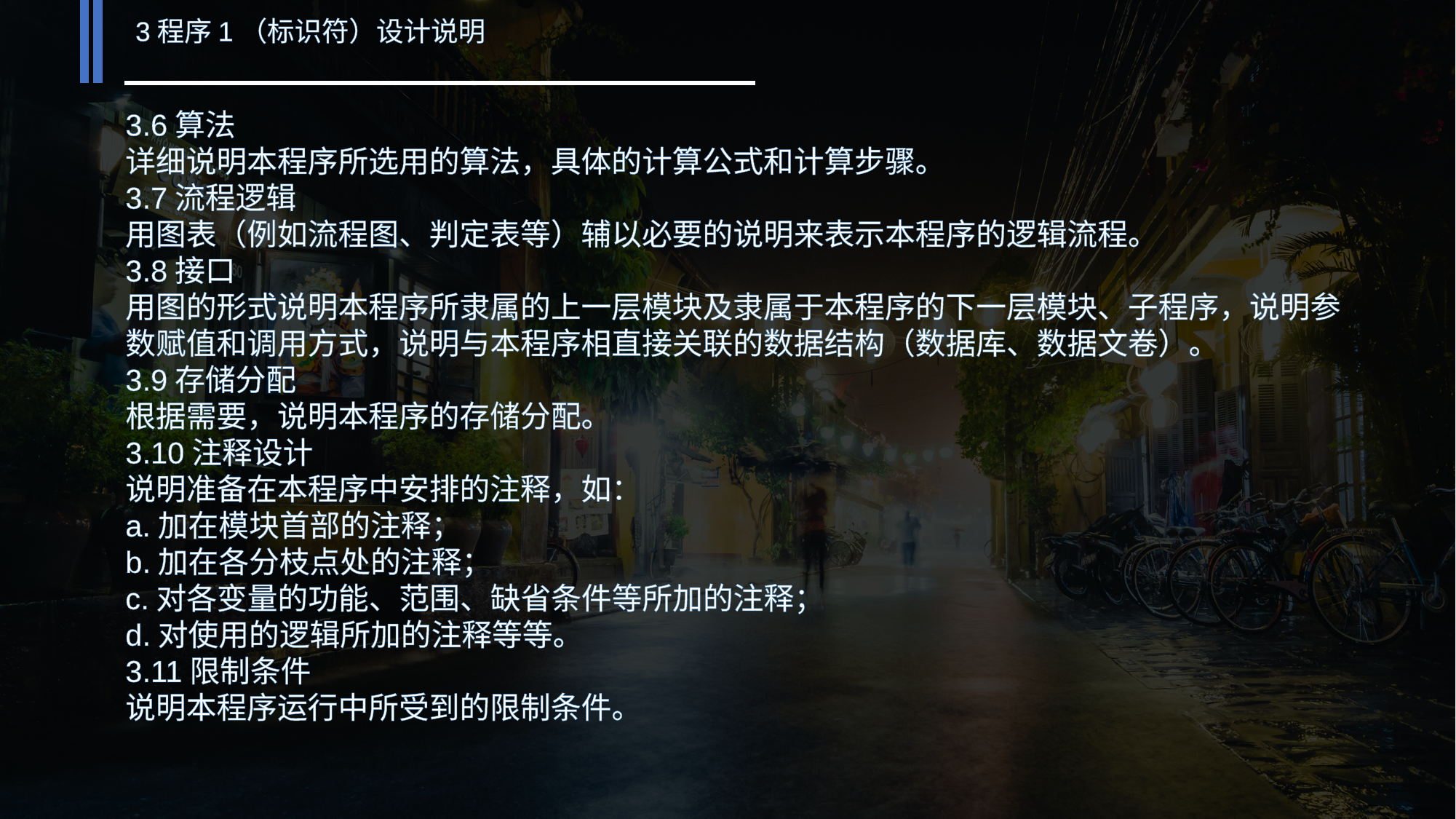

3程序1（标识符）设计说明
3.6算法
详细说明本程序所选用的算法，具体的计算公式和计算步骤。
3.7流程逻辑
用图表（例如流程图、判定表等）辅以必要的说明来表示本程序的逻辑流程。
3.8接口
用图的形式说明本程序所隶属的上一层模块及隶属于本程序的下一层模块、子程序，说明参数赋值和调用方式，说明与本程序相直接关联的数据结构（数据库、数据文卷）。
3.9存储分配
根据需要，说明本程序的存储分配。
3.10注释设计
说明准备在本程序中安排的注释，如：
a.加在模块首部的注释；
b.加在各分枝点处的注释；
c.对各变量的功能、范围、缺省条件等所加的注释；
d.对使用的逻辑所加的注释等等。
3.11限制条件
说明本程序运行中所受到的限制条件。